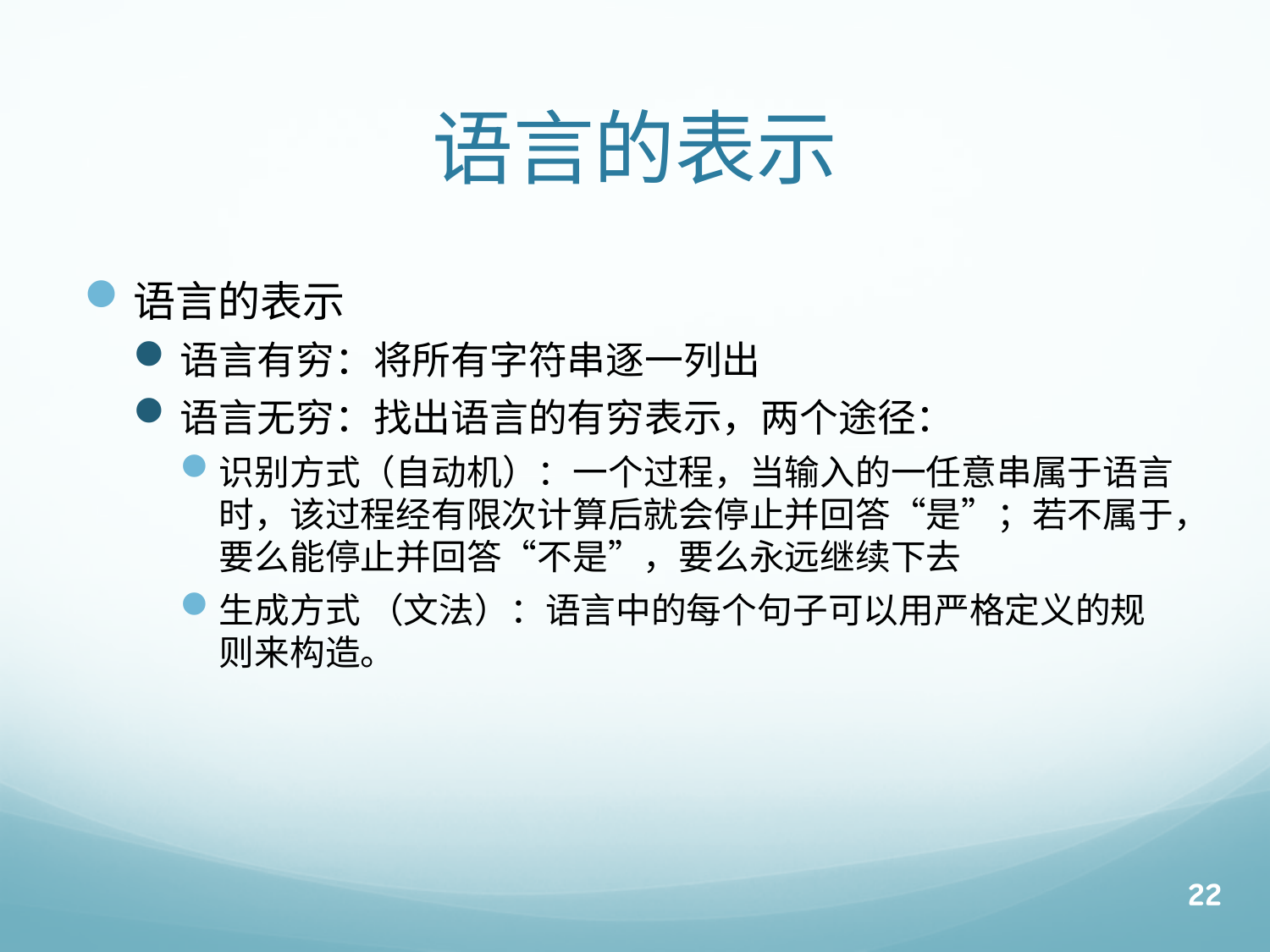

# 语言的表示
语言的表示
语言有穷：将所有字符串逐一列出
语言无穷：找出语言的有穷表示，两个途径：
识别方式（自动机）：一个过程，当输入的一任意串属于语言时，该过程经有限次计算后就会停止并回答“是”；若不属于，要么能停止并回答“不是”，要么永远继续下去
生成方式 （文法）：语言中的每个句子可以用严格定义的规则来构造。
22